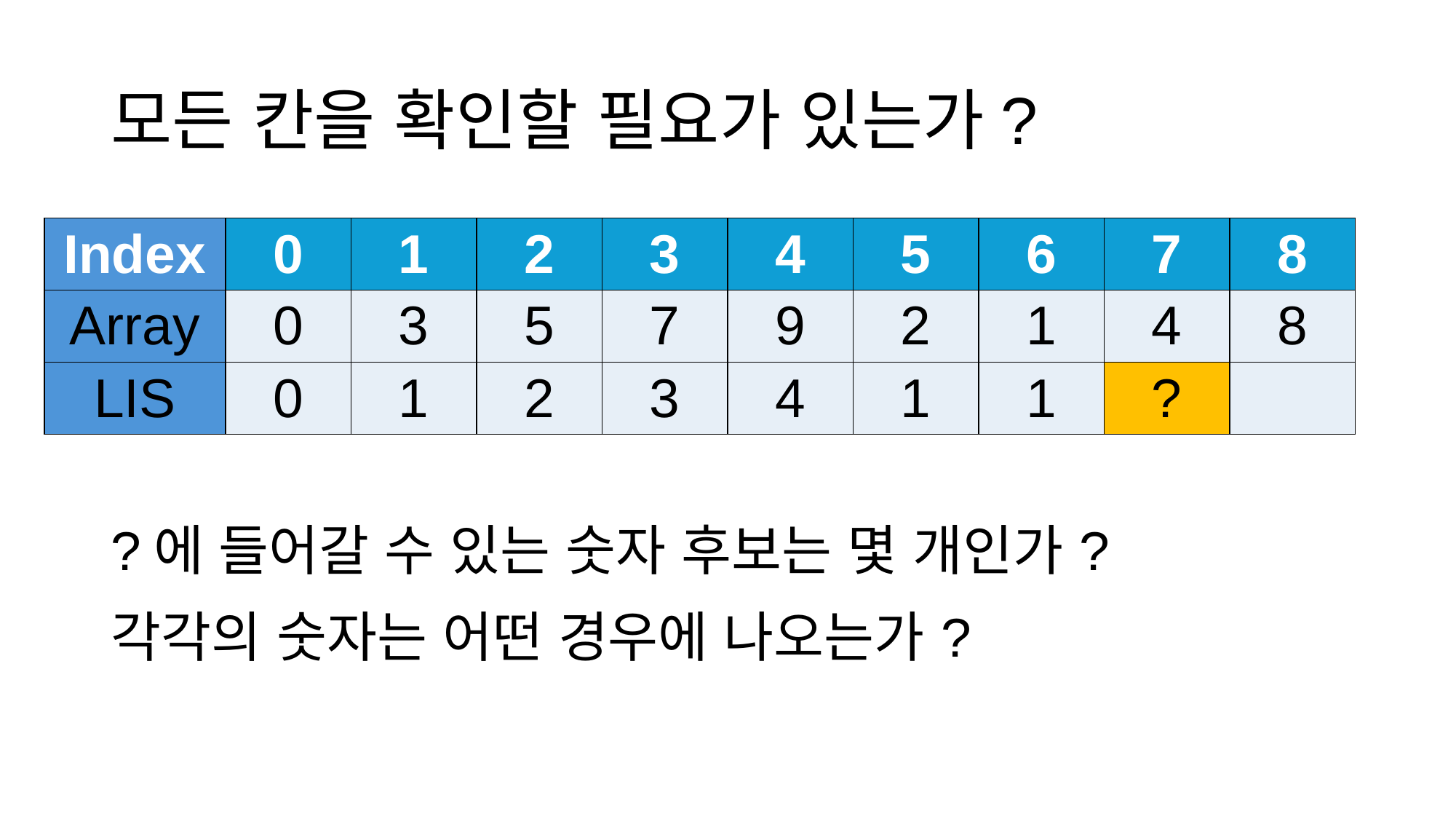

# 모든 칸을 확인할 필요가 있는가?
| Index | 0 | 1 | 2 | 3 | 4 | 5 | 6 | 7 | 8 |
| --- | --- | --- | --- | --- | --- | --- | --- | --- | --- |
| Array | 0 | 3 | 5 | 7 | 9 | 2 | 1 | 4 | 8 |
| LIS | 0 | 1 | 2 | 3 | 4 | 1 | 1 | ? |  |
?에 들어갈 수 있는 숫자 후보는 몇 개인가?
각각의 숫자는 어떤 경우에 나오는가?